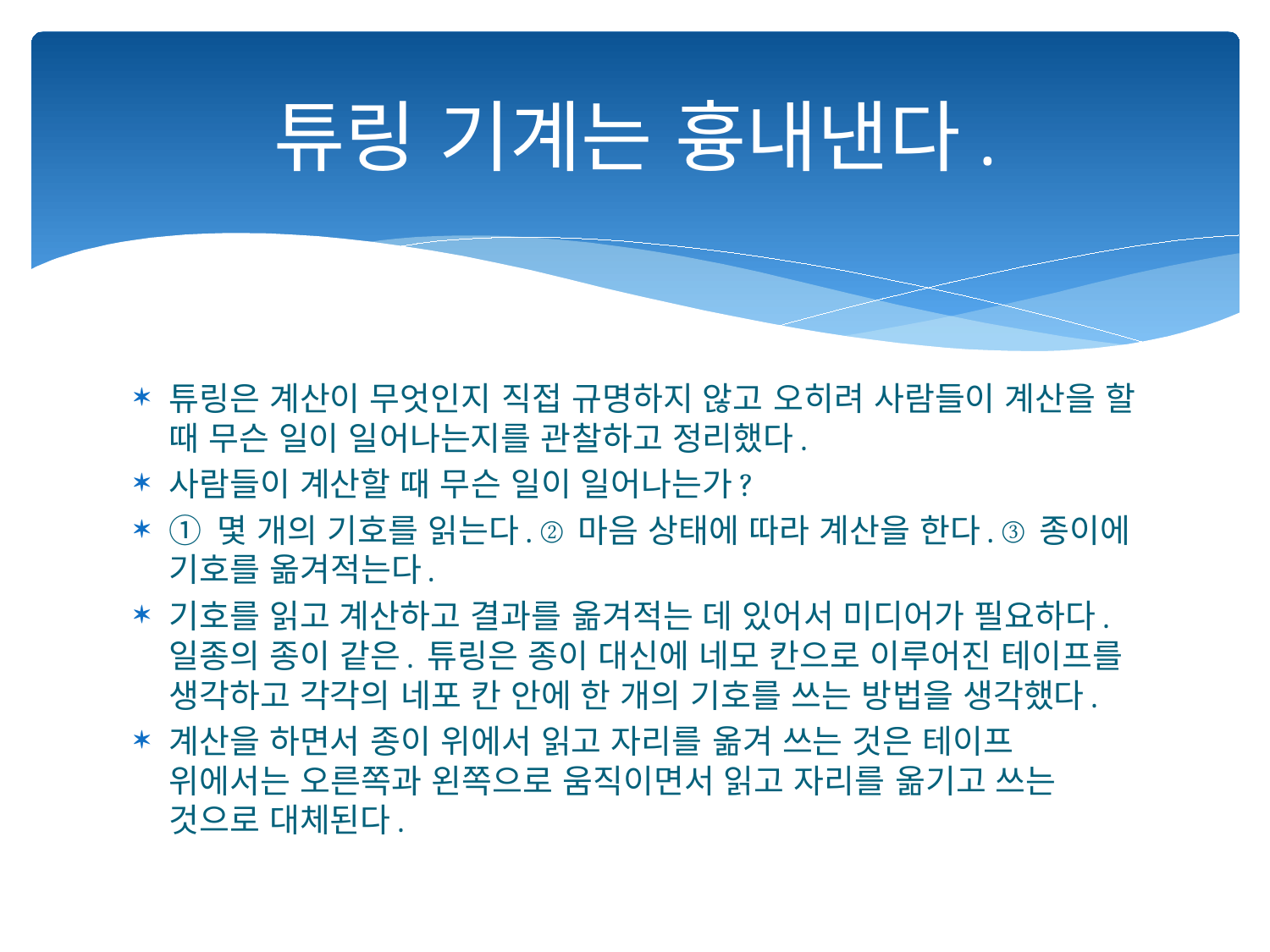

# 튜링 기계는 흉내낸다.
튜링은 계산이 무엇인지 직접 규명하지 않고 오히려 사람들이 계산을 할 때 무슨 일이 일어나는지를 관찰하고 정리했다.
사람들이 계산할 때 무슨 일이 일어나는가?
① 몇 개의 기호를 읽는다. ② 마음 상태에 따라 계산을 한다. ③ 종이에 기호를 옮겨적는다.
기호를 읽고 계산하고 결과를 옮겨적는 데 있어서 미디어가 필요하다. 일종의 종이 같은. 튜링은 종이 대신에 네모 칸으로 이루어진 테이프를 생각하고 각각의 네포 칸 안에 한 개의 기호를 쓰는 방법을 생각했다.
계산을 하면서 종이 위에서 읽고 자리를 옮겨 쓰는 것은 테이프 위에서는 오른쪽과 왼쪽으로 움직이면서 읽고 자리를 옮기고 쓰는 것으로 대체된다.